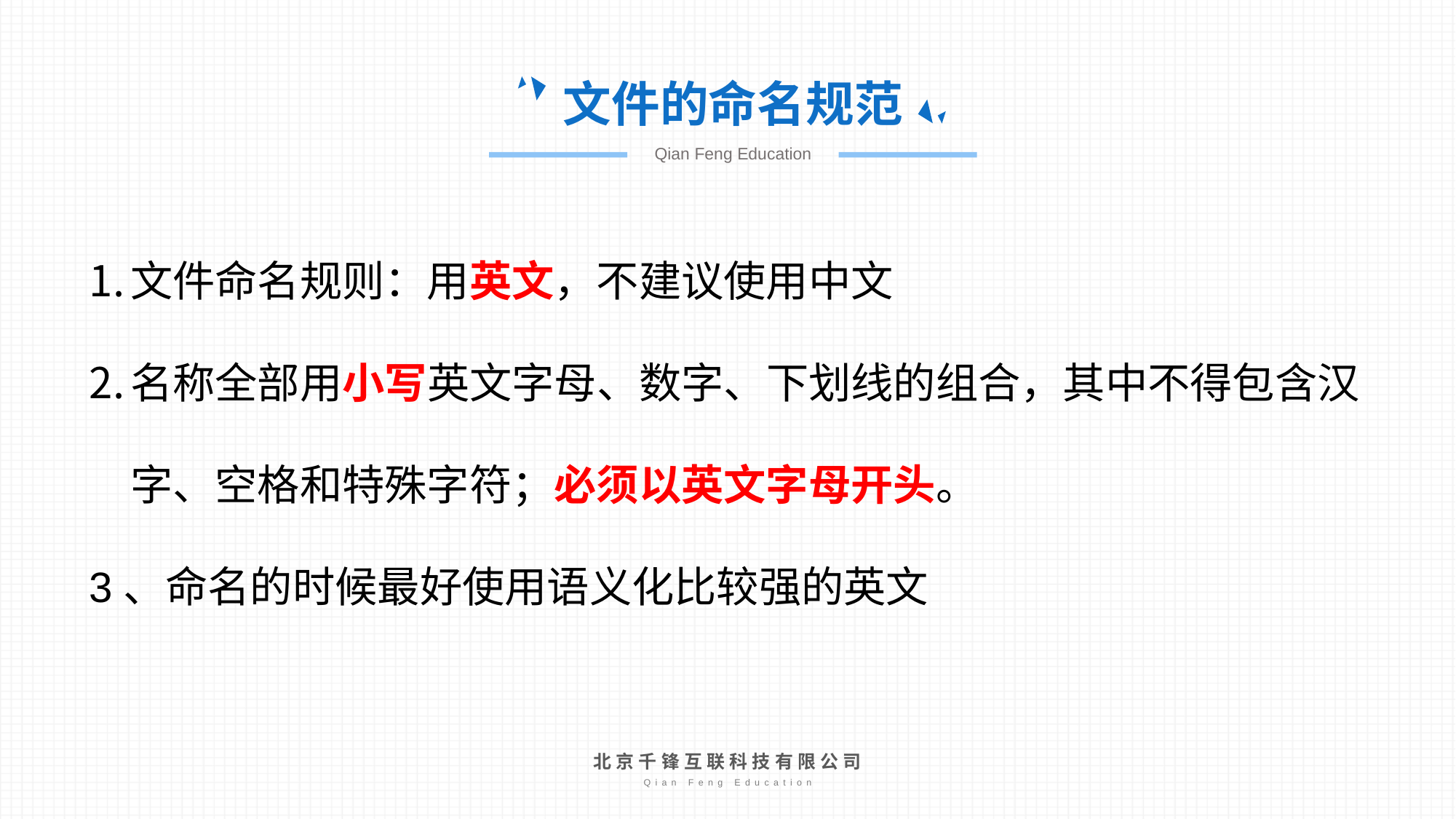

文件的命名规范

Qian Feng Education

文件命名规则：用英文，不建议使用中文
名称全部用小写英文字母、数字、下划线的组合，其中不得包含汉字、空格和特殊字符；必须以英文字母开头。
3、命名的时候最好使用语义化比较强的英文
北京千锋互联科技有限公司
Qian Feng Education